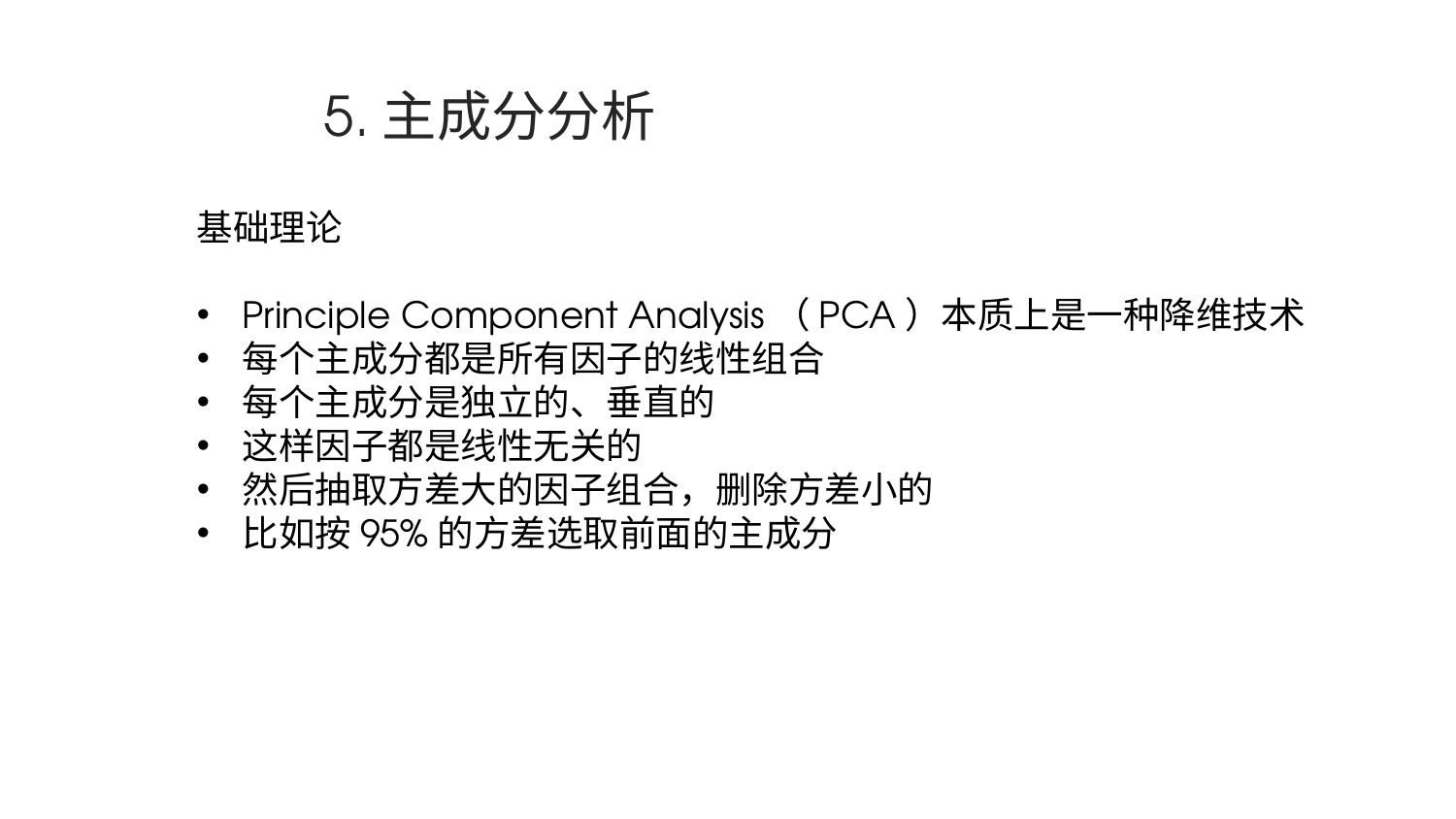

# 5.主成分分析
基础理论

Principle Component Analysis（PCA）本质上是一种降维技术
每个主成分都是所有因子的线性组合
每个主成分是独立的、垂直的
这样因子都是线性无关的
然后抽取方差大的因子组合，删除方差小的
比如按95%的方差选取前面的主成分